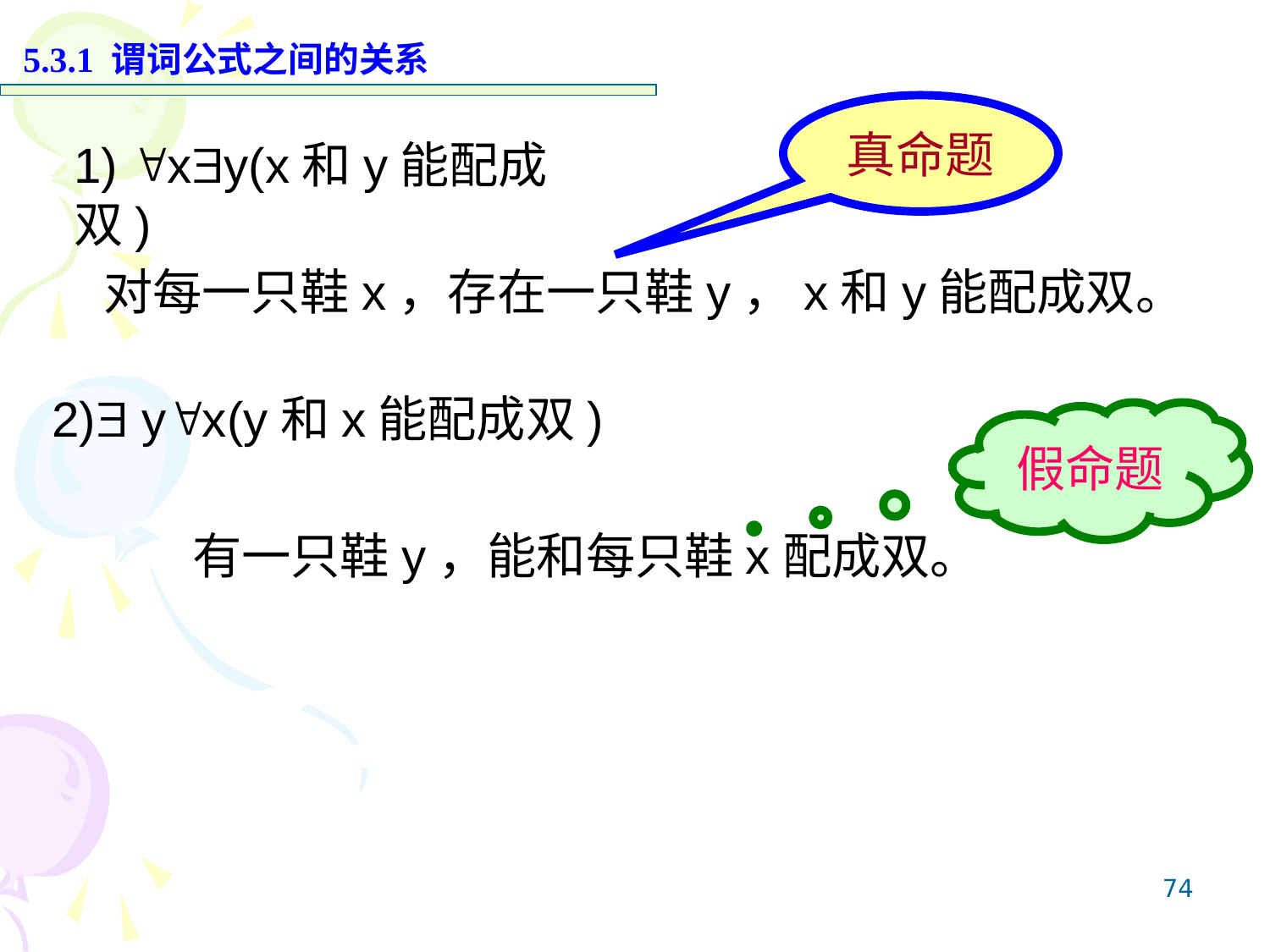

5.3.1 谓词公式之间的关系

真命题
1) ∀x∃y(x和y能配成双)
对每一只鞋x，存在一只鞋y，x和y能配成双。
2)∃ y∀x(y和x能配成双)
假命题
有一只鞋y，能和每只鞋x配成双。
74